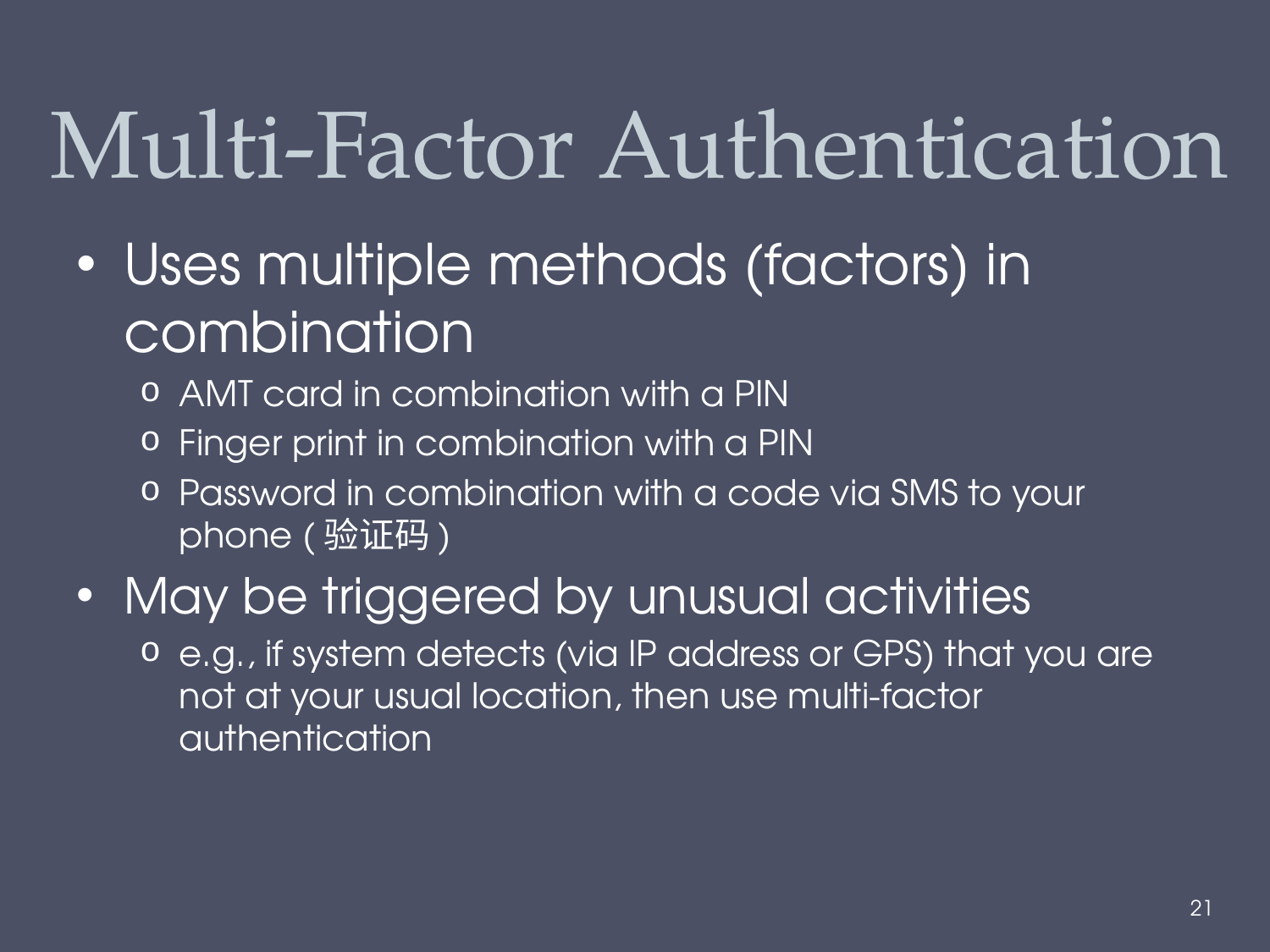

# Multi-Factor Authentication
Uses multiple methods (factors) in combination
AMT card in combination with a PIN
Finger print in combination with a PIN
Password in combination with a code via SMS to your phone (验证码)
May be triggered by unusual activities
e.g., if system detects (via IP address or GPS) that you are not at your usual location, then use multi-factor authentication
21